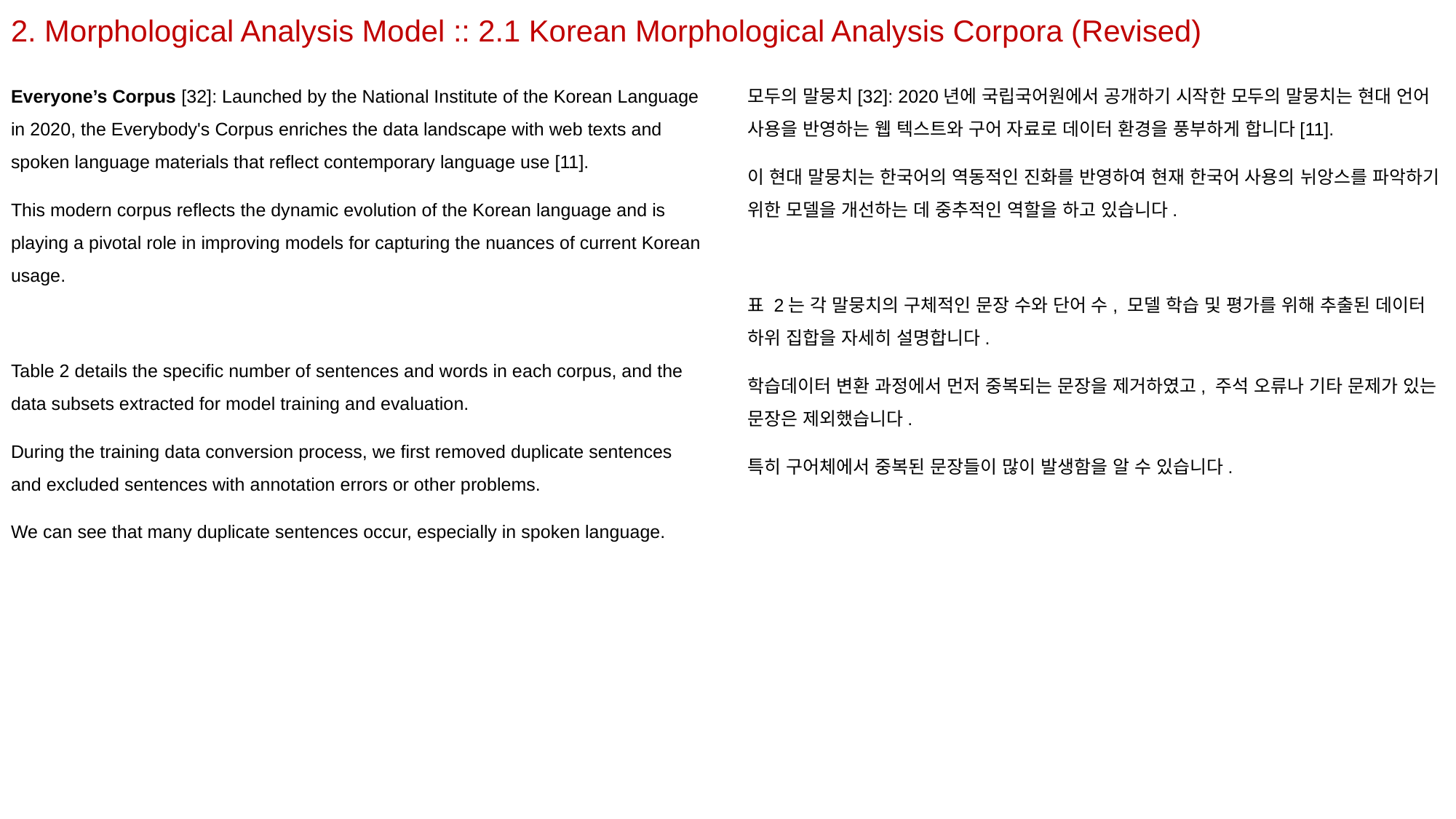

# 2. Morphological Analysis Model :: 2.1 Korean Morphological Analysis Corpora (Revised)
Everyone’s Corpus [32]: Launched by the National Institute of the Korean Language in 2020, the Everybody's Corpus enriches the data landscape with web texts and spoken language materials that reflect contemporary language use [11].
This modern corpus reflects the dynamic evolution of the Korean language and is playing a pivotal role in improving models for capturing the nuances of current Korean usage.

Table 2 details the specific number of sentences and words in each corpus, and the data subsets extracted for model training and evaluation.
During the training data conversion process, we first removed duplicate sentences and excluded sentences with annotation errors or other problems.
We can see that many duplicate sentences occur, especially in spoken language.
모두의 말뭉치[32]: 2020년에 국립국어원에서 공개하기 시작한 모두의 말뭉치는 현대 언어 사용을 반영하는 웹 텍스트와 구어 자료로 데이터 환경을 풍부하게 합니다[11].
이 현대 말뭉치는 한국어의 역동적인 진화를 반영하여 현재 한국어 사용의 뉘앙스를 파악하기 위한 모델을 개선하는 데 중추적인 역할을 하고 있습니다.

표 2는 각 말뭉치의 구체적인 문장 수와 단어 수, 모델 학습 및 평가를 위해 추출된 데이터 하위 집합을 자세히 설명합니다.
학습데이터 변환 과정에서 먼저 중복되는 문장을 제거하였고, 주석 오류나 기타 문제가 있는 문장은 제외했습니다.
특히 구어체에서 중복된 문장들이 많이 발생함을 알 수 있습니다.